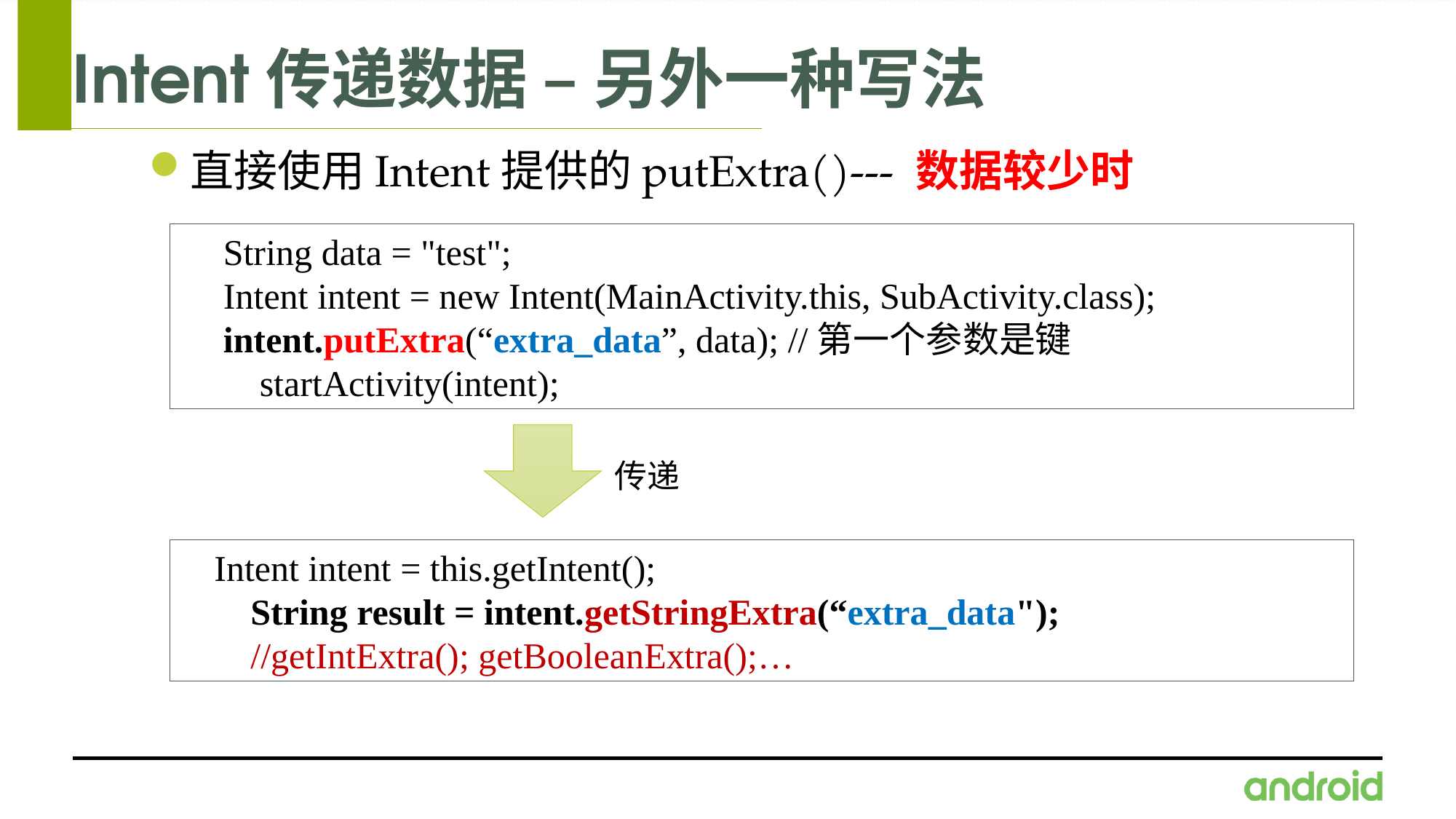

# Intent传递数据 – 另外一种写法
直接使用Intent提供的putExtra()--- 数据较少时
 String data = "test";
 Intent intent = new Intent(MainActivity.this, SubActivity.class);
 intent.putExtra(“extra_data”, data); //第一个参数是键
     startActivity(intent);

传递
Intent intent = this.getIntent();
    String result = intent.getStringExtra(“extra_data");
    //getIntExtra(); getBooleanExtra();…